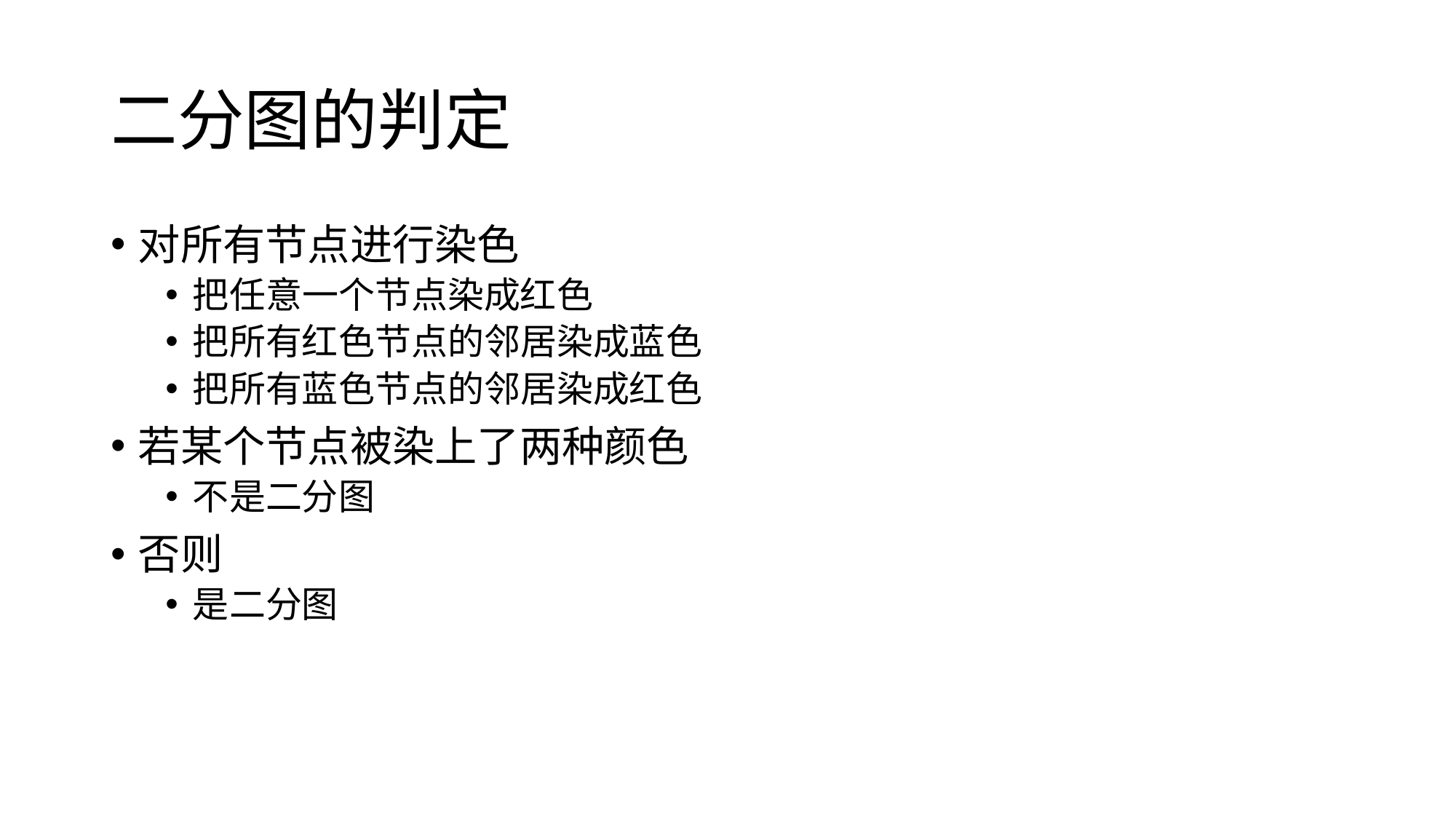

# 二分图的判定
对所有节点进行染色
把任意一个节点染成红色
把所有红色节点的邻居染成蓝色
把所有蓝色节点的邻居染成红色
若某个节点被染上了两种颜色
不是二分图
否则
是二分图